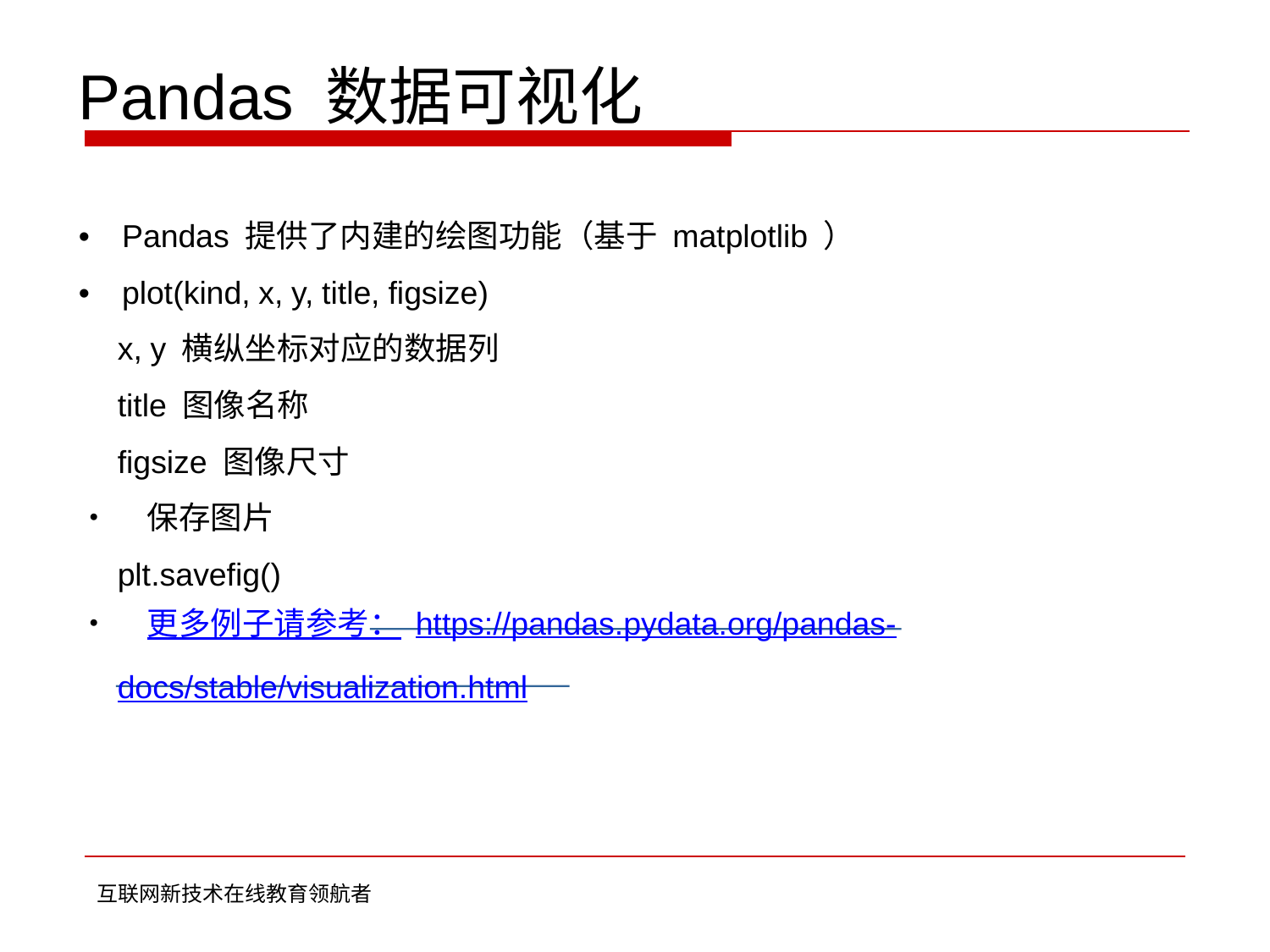

Pandas 数据可视化

•    Pandas 提供了内建的绘图功能（基于 matplotlib ）
•    plot(kind, x, y, title, figsize)
	x, y 横纵坐标对应的数据列
	title 图像名称
	figsize 图像尺寸
•    保存图片
	plt.savefig()
•    更多例子请参考： https://pandas.pydata.org/pandas-
	docs/stable/visualization.html

互联网新技术在线教育领航者